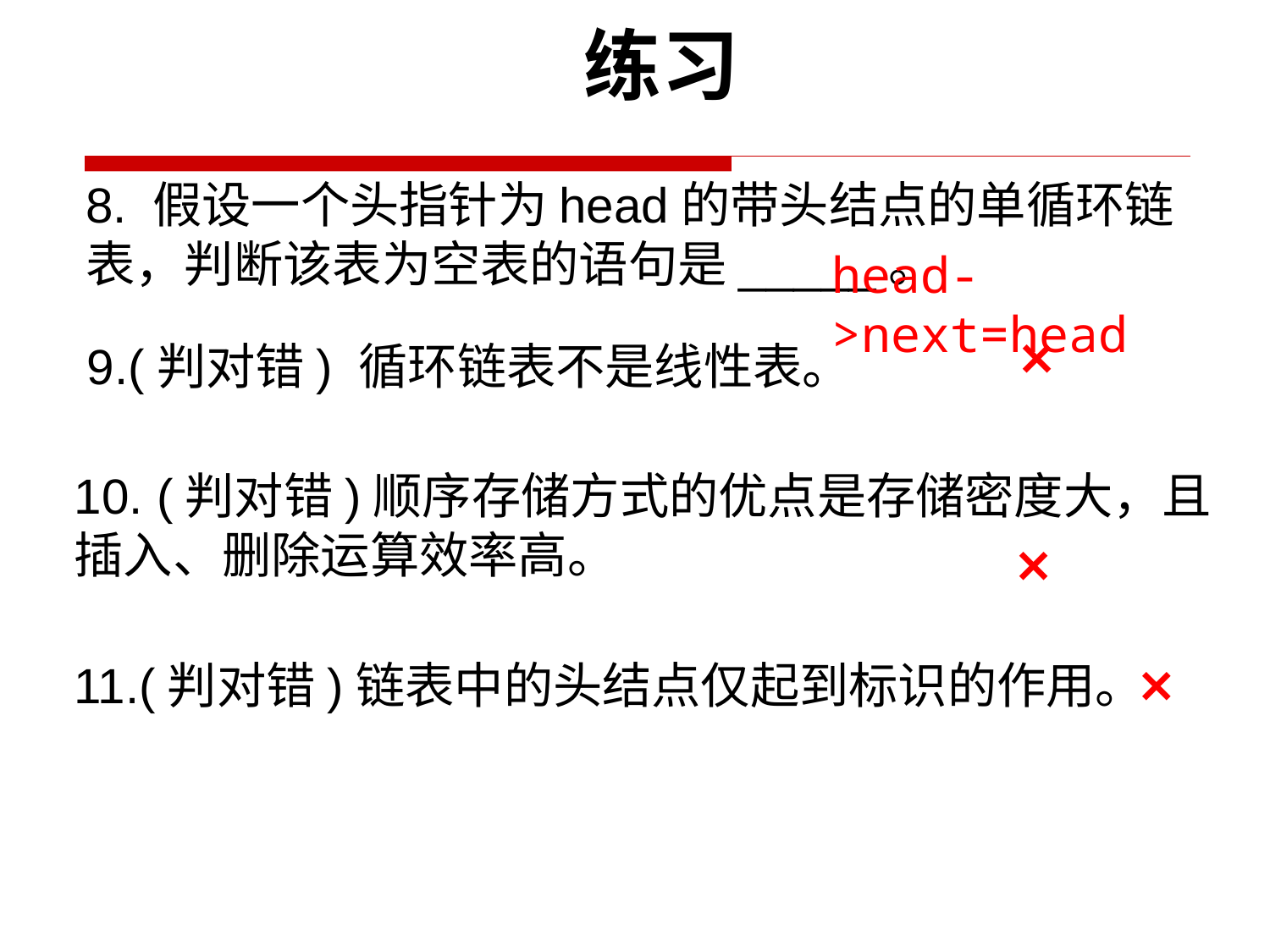

练习
8. 假设一个头指针为head的带头结点的单循环链表，判断该表为空表的语句是_____。
head->next=head
❌
9.(判对错) 循环链表不是线性表。
10. (判对错)顺序存储方式的优点是存储密度大，且插入、删除运算效率高。
❌
11.(判对错)链表中的头结点仅起到标识的作用。
❌